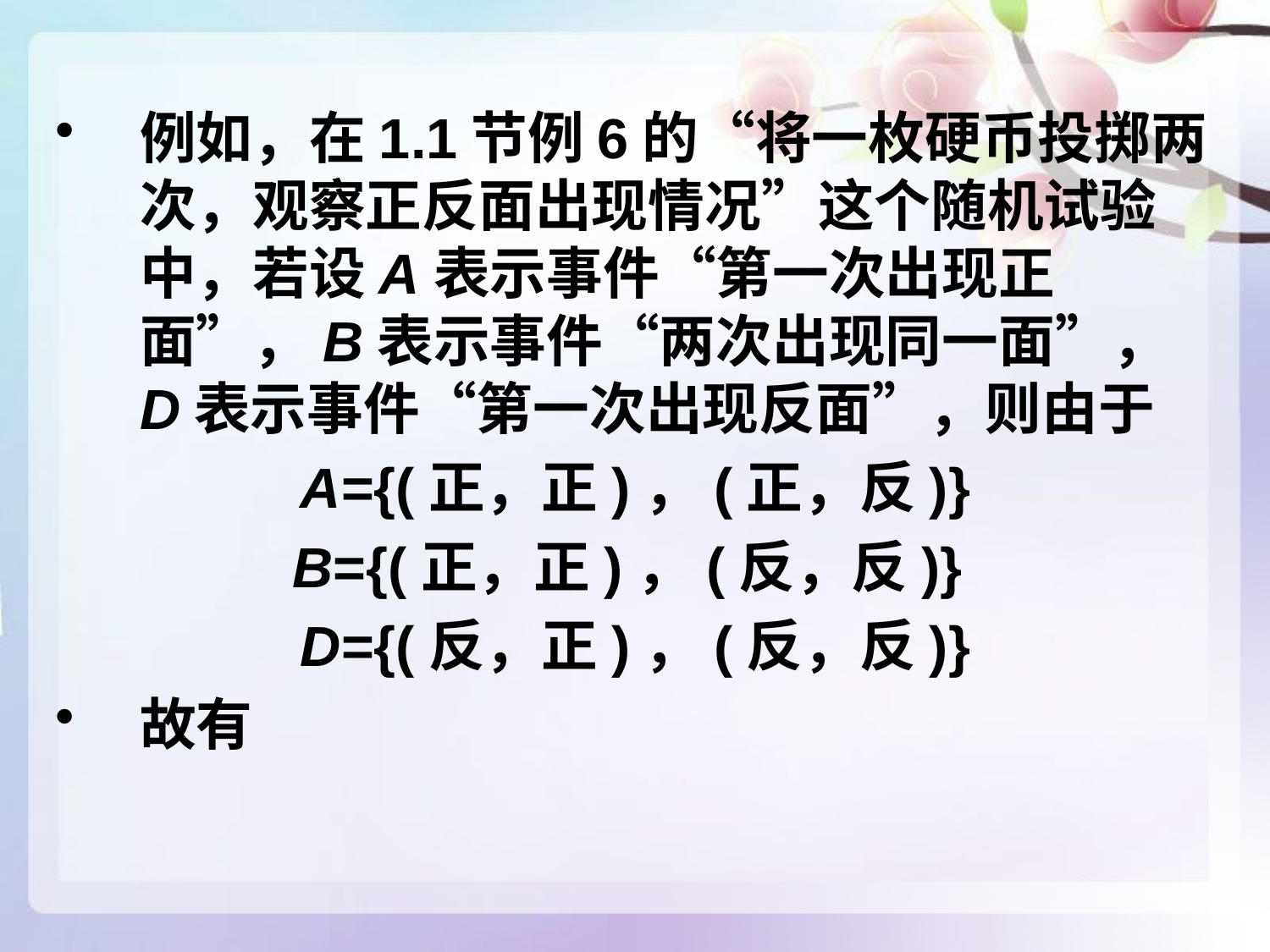

例如，在1.1节例6的“将一枚硬币投掷两次，观察正反面出现情况”这个随机试验中，若设A表示事件“第一次出现正面”，B表示事件“两次出现同一面”，D表示事件“第一次出现反面”，则由于
A={(正，正)，(正，反)}
B={(正，正)，(反，反)}
D={(反，正)，(反，反)}
故有